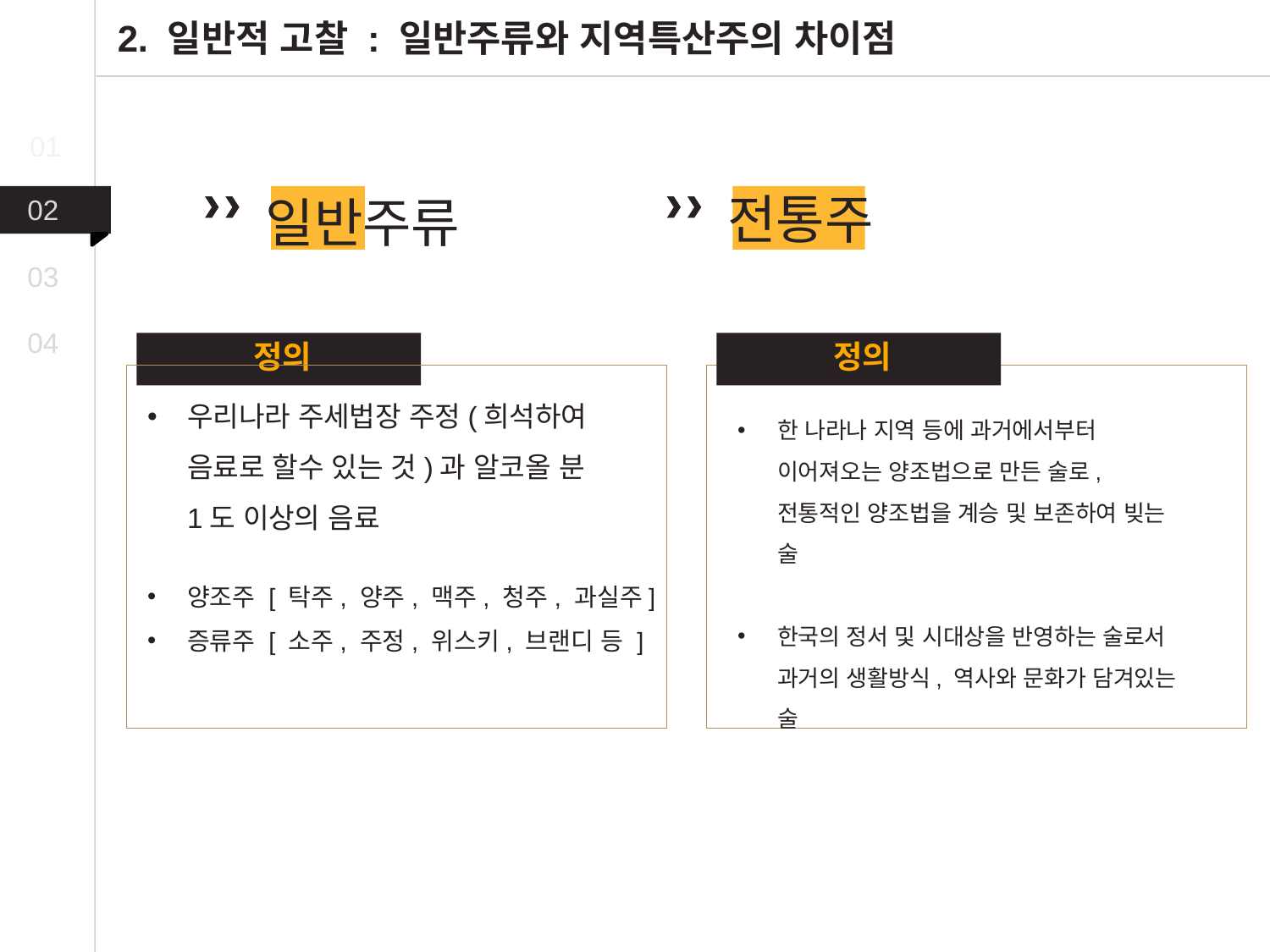

2. 일반적 고찰 : 일반주류와 지역특산주의 차이점
01
전통주
일반주류

02

03
04
정의
정의

우리나라 주세법장 주정(희석하여 음료로 할수 있는 것)과 알코올 분 1도 이상의 음료
한 나라나 지역 등에 과거에서부터 이어져오는 양조법으로 만든 술로, 전통적인 양조법을 계승 및 보존하여 빚는 술

한국의 정서 및 시대상을 반영하는 술로서 과거의 생활방식, 역사와 문화가 담겨있는 술

양조주 [ 탁주, 양주, 맥주, 청주, 과실주]
증류주 [ 소주, 주정, 위스키, 브랜디 등 ]